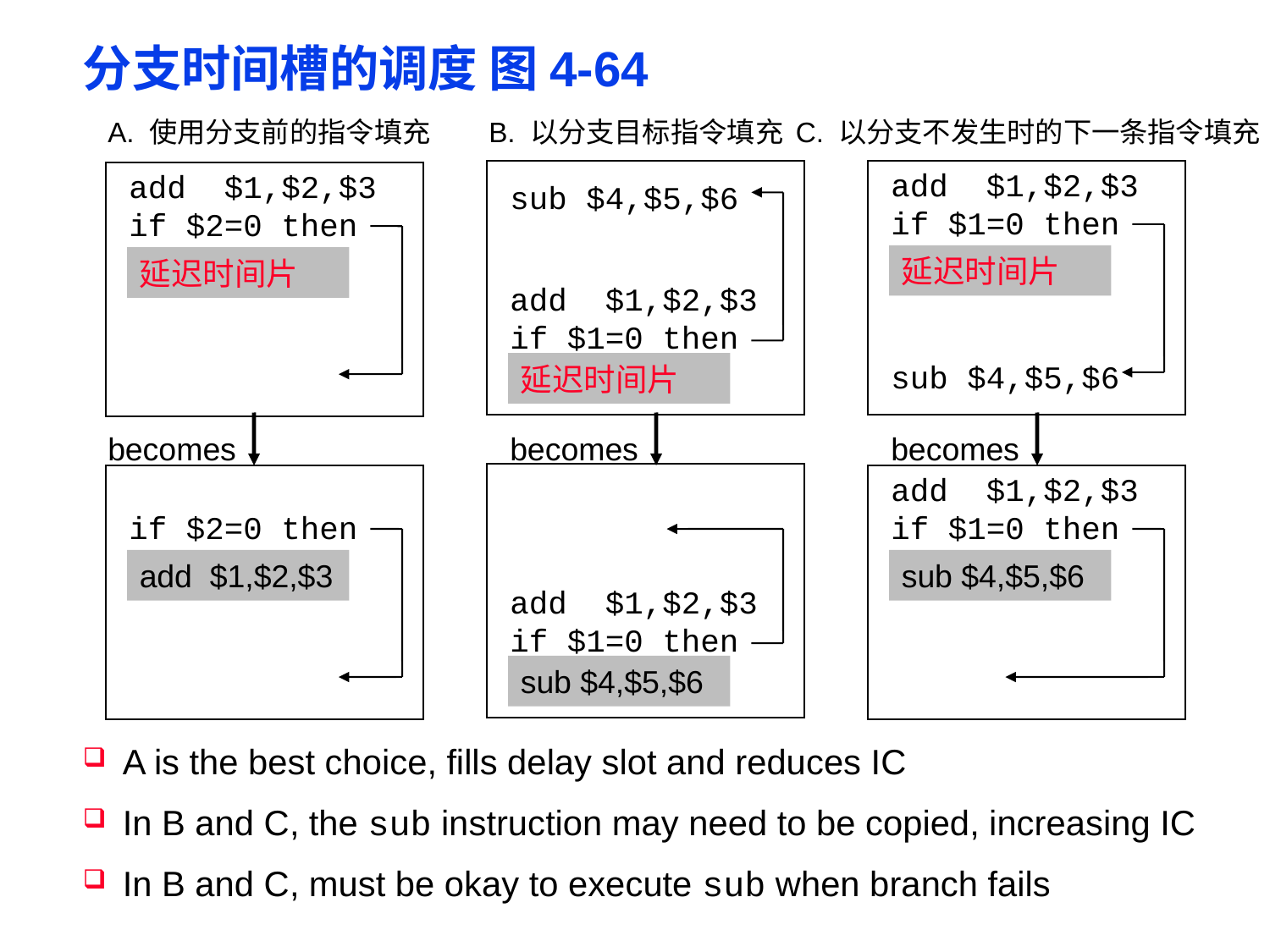

# 分支时间槽的调度 图4-64
A. 使用分支前的指令填充
B. 以分支目标指令填充
C. 以分支不发生时的下一条指令填充
add  $1,$2,$3
if $1=0 then
add  $1,$2,$3
if $2=0 then

sub $4,$5,$6

延迟时间片
延迟时间片
add  $1,$2,$3
if $1=0 then

sub $4,$5,$6
延迟时间片

becomes

becomes

becomes

if $2=0 then

add  $1,$2,$3

add  $1,$2,$3
if $1=0 then

sub $4,$5,$6
add  $1,$2,$3
if $1=0 then

sub $4,$5,$6

A is the best choice, fills delay slot and reduces IC
In B and C, the sub instruction may need to be copied, increasing IC
In B and C, must be okay to execute sub when branch fails